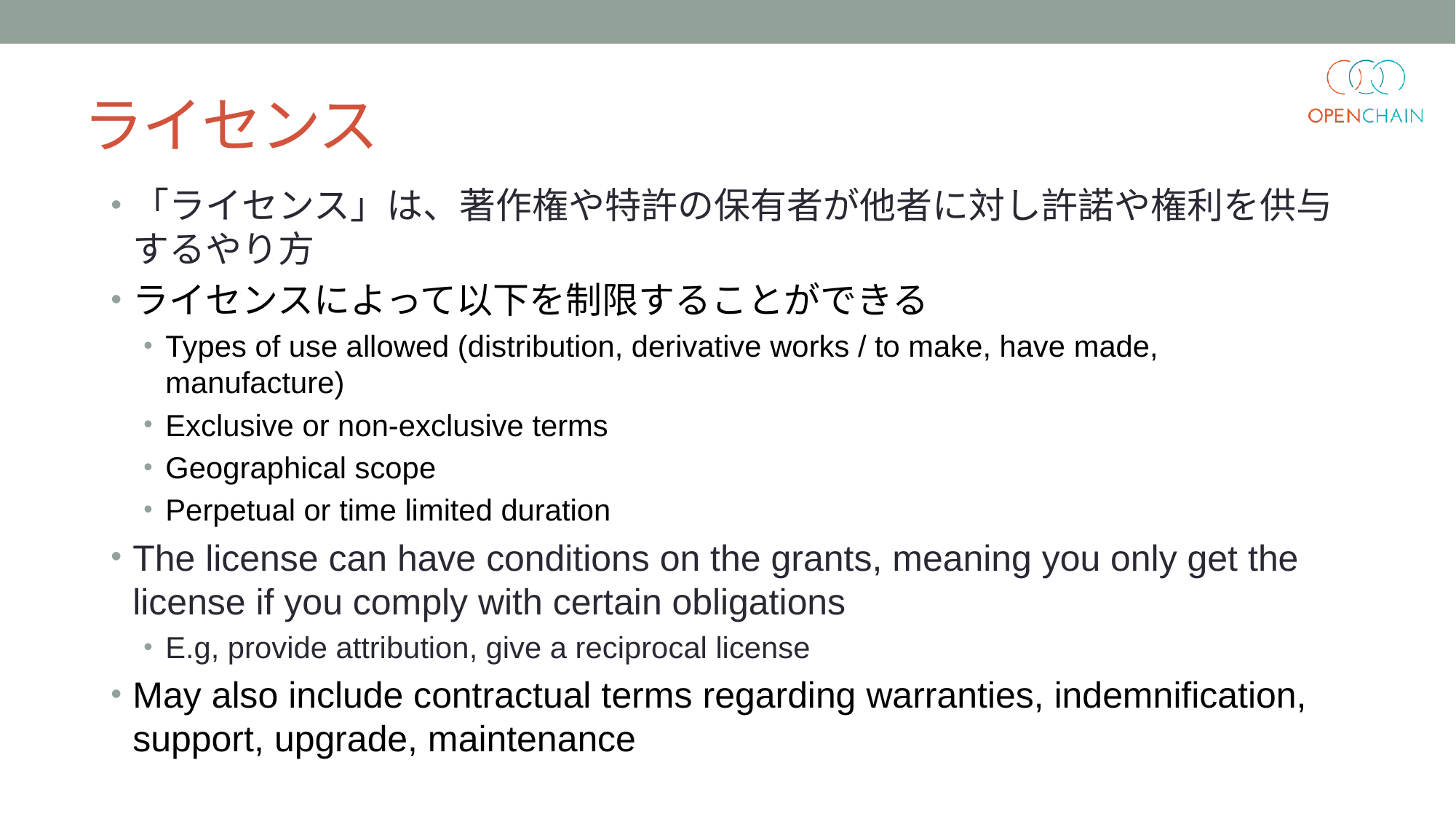

# ライセンス
「ライセンス」は、著作権や特許の保有者が他者に対し許諾や権利を供与するやり方
ライセンスによって以下を制限することができる
Types of use allowed (distribution, derivative works / to make, have made, manufacture)
Exclusive or non-exclusive terms
Geographical scope
Perpetual or time limited duration
The license can have conditions on the grants, meaning you only get the license if you comply with certain obligations
E.g, provide attribution, give a reciprocal license
May also include contractual terms regarding warranties, indemnification, support, upgrade, maintenance